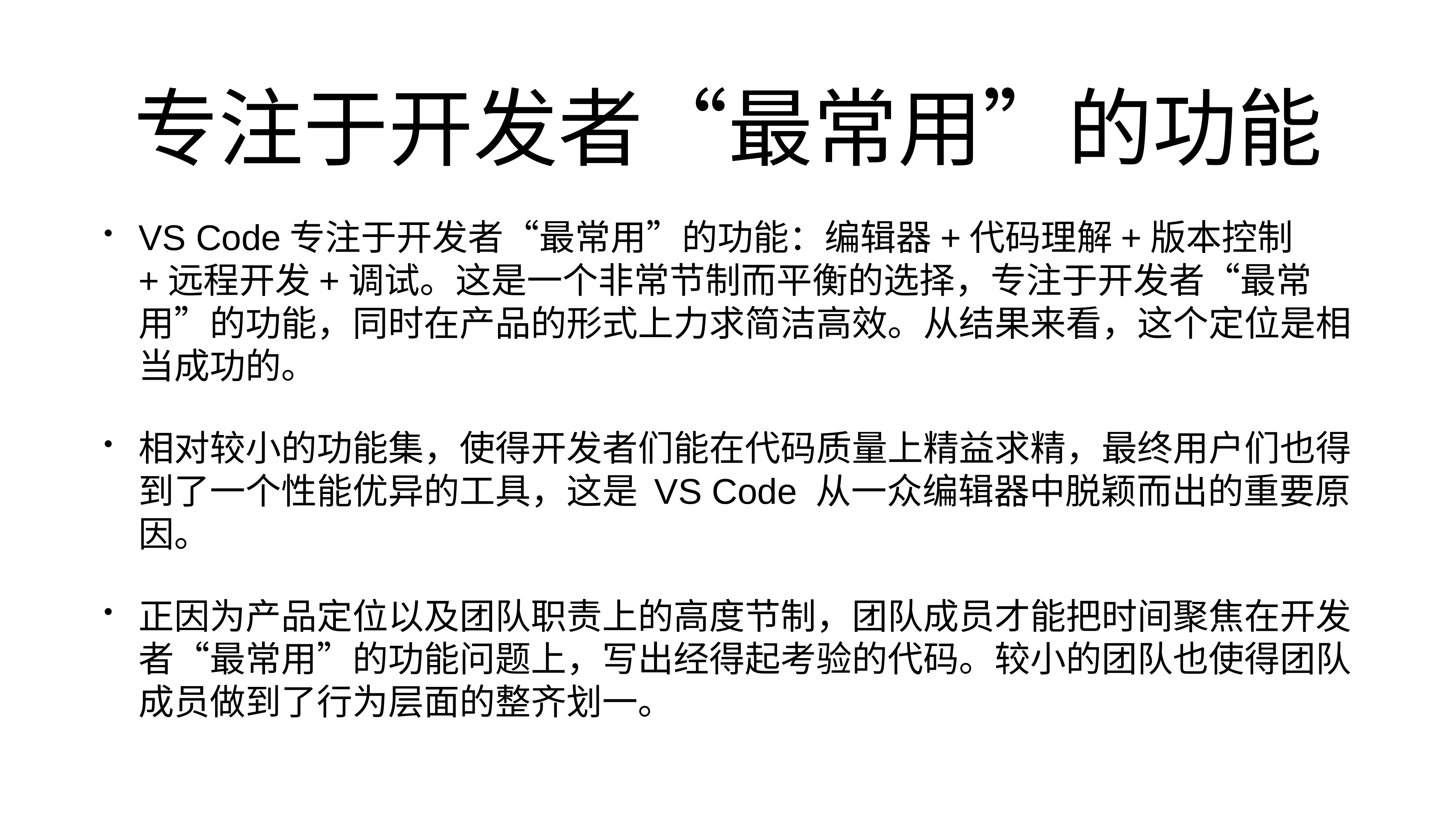

# 专注于开发者“最常用”的功能
VS Code专注于开发者“最常用”的功能：编辑器+代码理解+版本控制+远程开发+调试。这是一个非常节制而平衡的选择，专注于开发者“最常用”的功能，同时在产品的形式上力求简洁高效。从结果来看，这个定位是相当成功的。
相对较小的功能集，使得开发者们能在代码质量上精益求精，最终用户们也得到了一个性能优异的工具，这是 VS Code 从一众编辑器中脱颖而出的重要原因。
正因为产品定位以及团队职责上的高度节制，团队成员才能把时间聚焦在开发者“最常用”的功能问题上，写出经得起考验的代码。较小的团队也使得团队成员做到了行为层面的整齐划一。